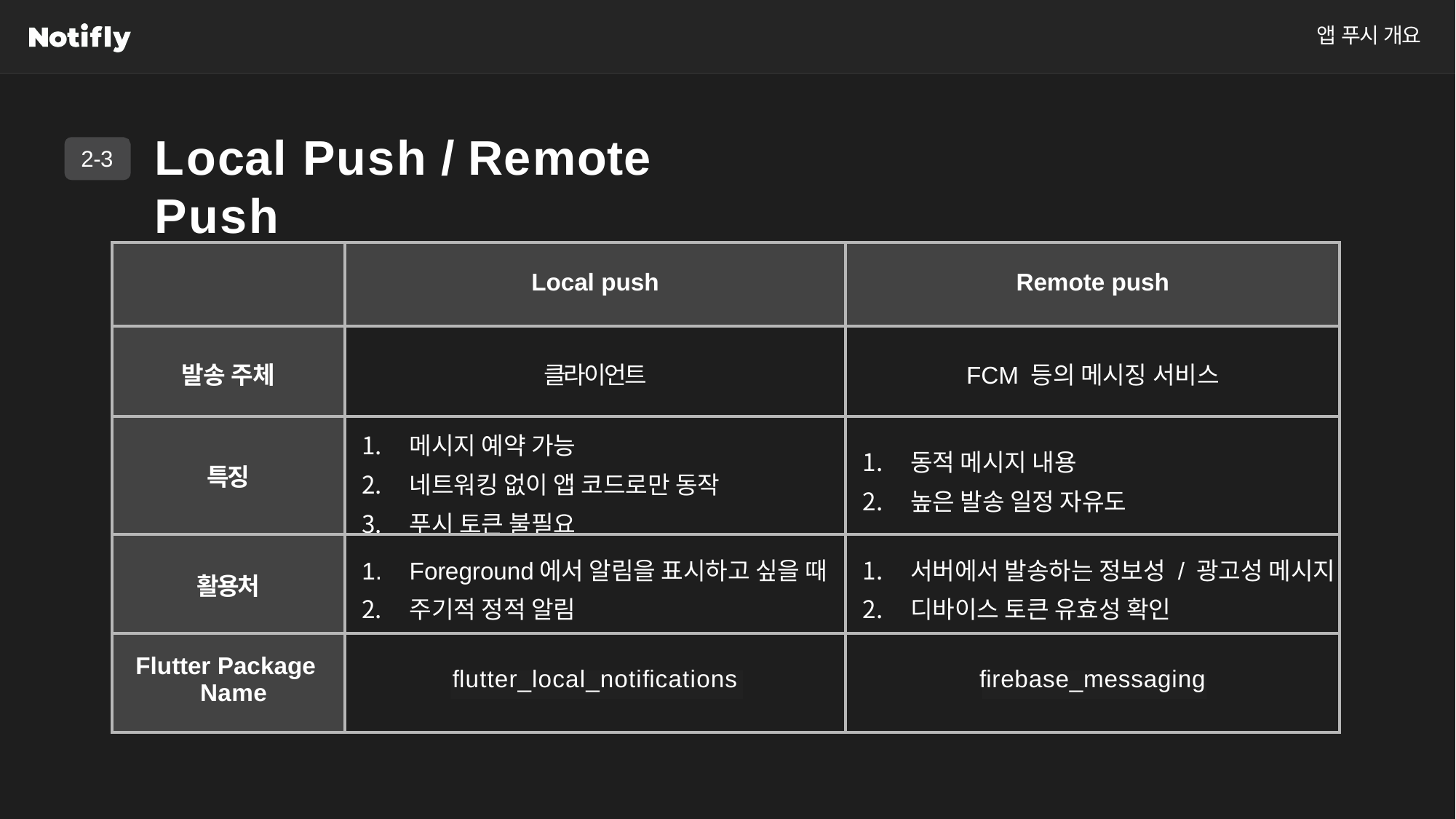

앱 푸시 개요
# Local Push / Remote Push

2-3
|  | Local push | Remote push |
| --- | --- | --- |
| 발송 주체 | 클라이언트 | FCM 등의 메시징 서비스 |
| 특징 | 메시지 예약 가능 네트워킹 없이 앱 코드로만 동작 푸시 토큰 불필요 | 동적 메시지 내용 높은 발송 일정 자유도 |
| 활용처 | Foreground에서 알림을 표시하고 싶을 때 주기적 정적 알림 | 서버에서 발송하는 정보성 / 광고성 메시지 디바이스 토큰 유효성 확인 |
| Flutter Package Name | ﬂutter\_local\_notiﬁcations | ﬁrebase\_messaging |